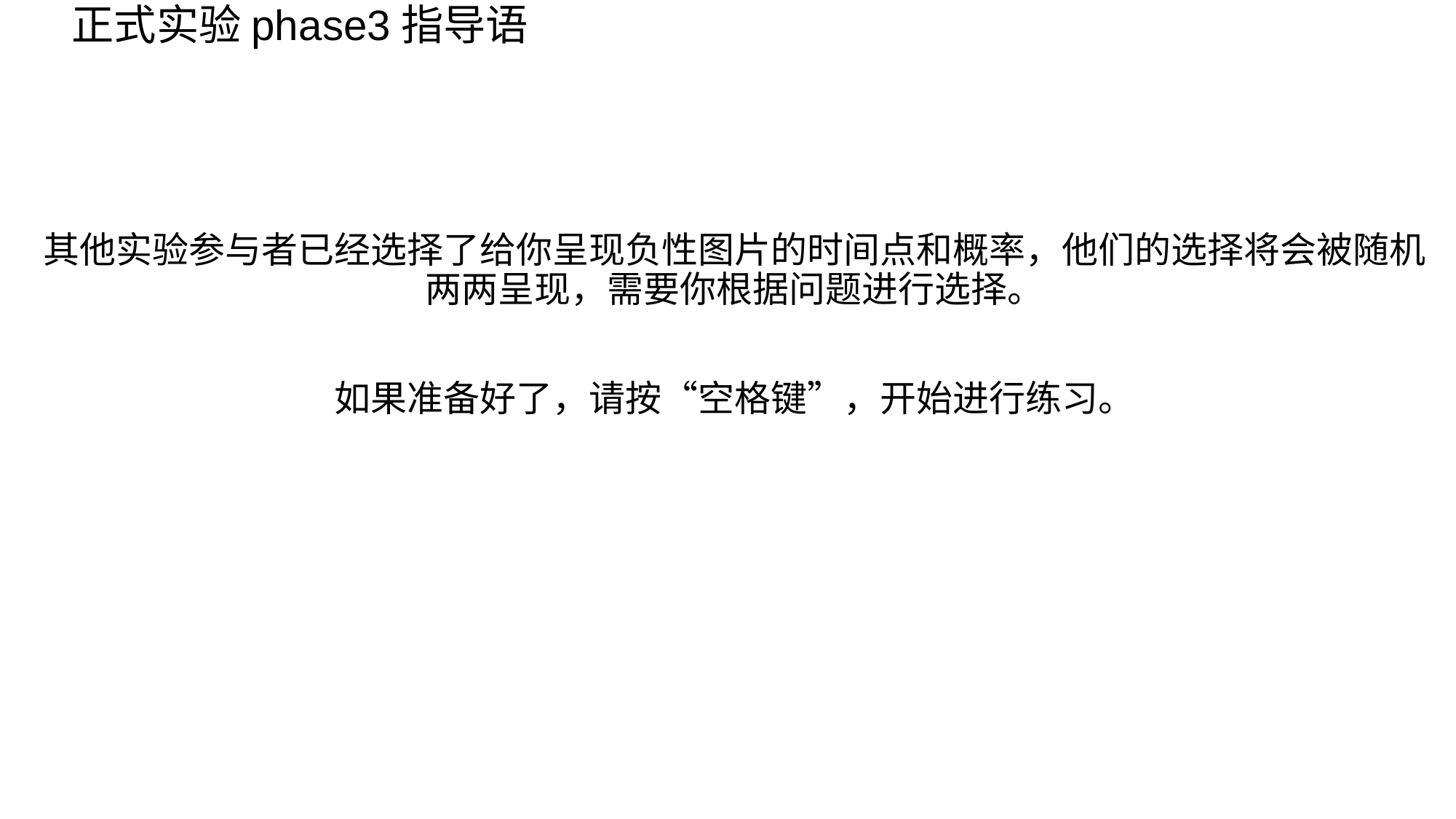

# 正式实验phase3指导语

其他实验参与者已经选择了给你呈现负性图片的时间点和概率，他们的选择将会被随机两两呈现，需要你根据问题进行选择。

如果准备好了，请按“空格键”，开始进行练习。